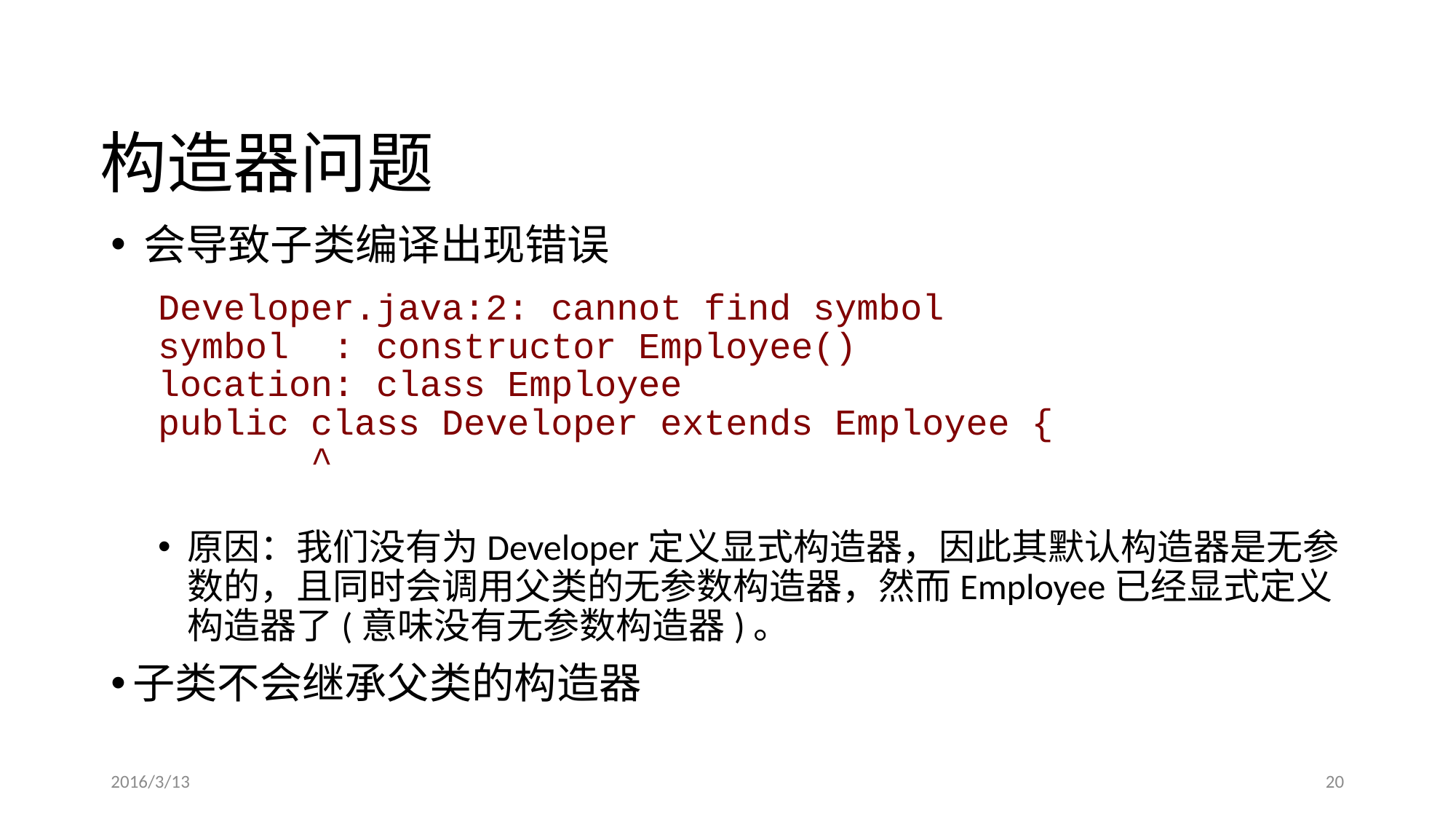

# 构造器问题
会导致子类编译出现错误

Developer.java:2: cannot find symbol
symbol  : constructor Employee()
location: class Employee
public class Developer extends Employee {
       ^

原因：我们没有为Developer定义显式构造器，因此其默认构造器是无参数的，且同时会调用父类的无参数构造器，然而Employee已经显式定义构造器了(意味没有无参数构造器)。
子类不会继承父类的构造器
2016/3/13
20